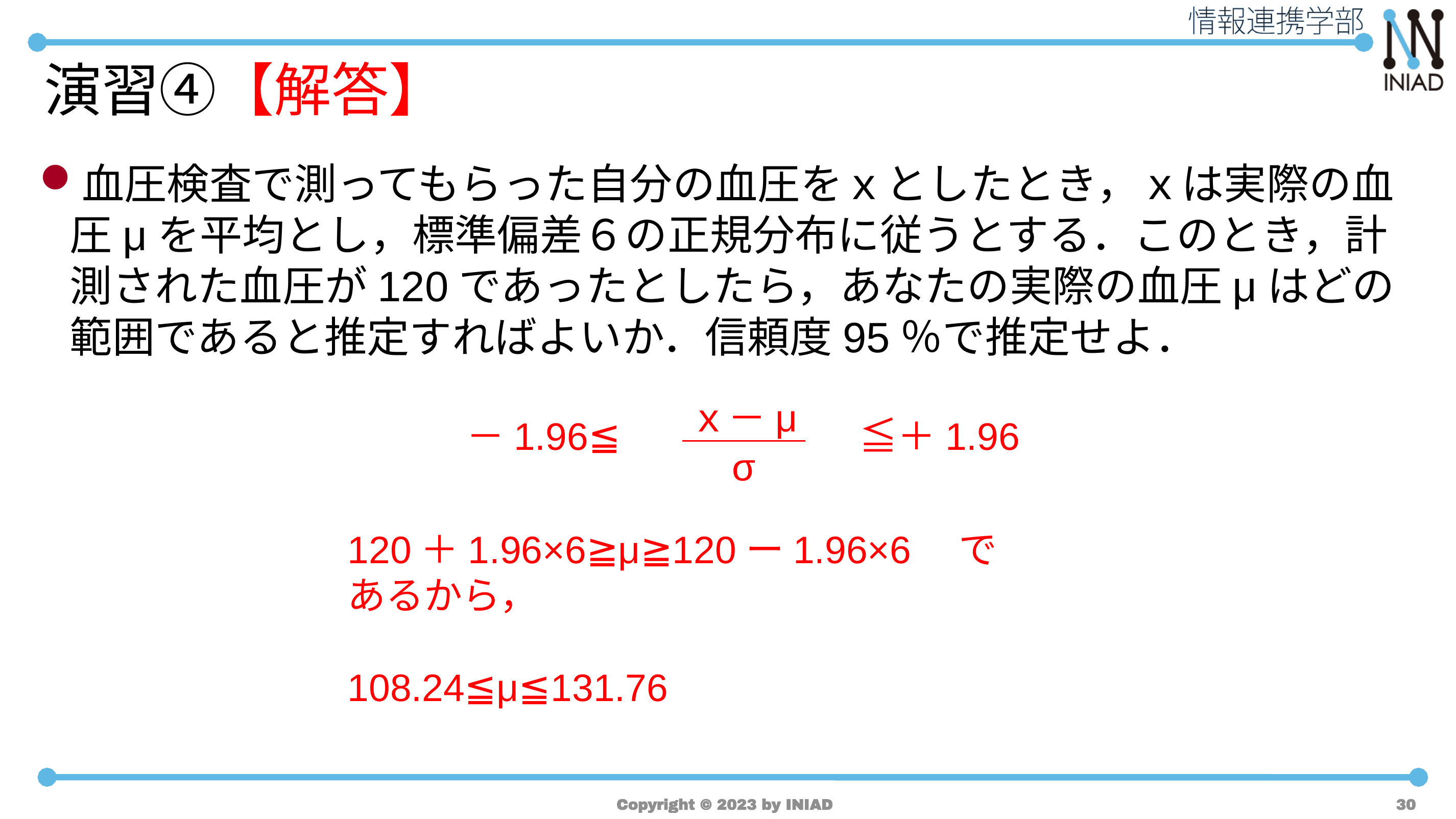

演習④【解答】
血圧検査で測ってもらった自分の血圧をｘとしたとき，ｘは実際の血圧μを平均とし，標準偏差６の正規分布に従うとする．このとき，計測された血圧が120であったとしたら，あなたの実際の血圧μはどの範囲であると推定すればよいか．信頼度95％で推定せよ．
ｘ－μ
σ
－1.96≦　　　　　　≦＋1.96
120＋1.96×6≧μ≧120ー1.96×6　であるから，

108.24≦μ≦131.76
Copyright © 2023 by INIAD
30